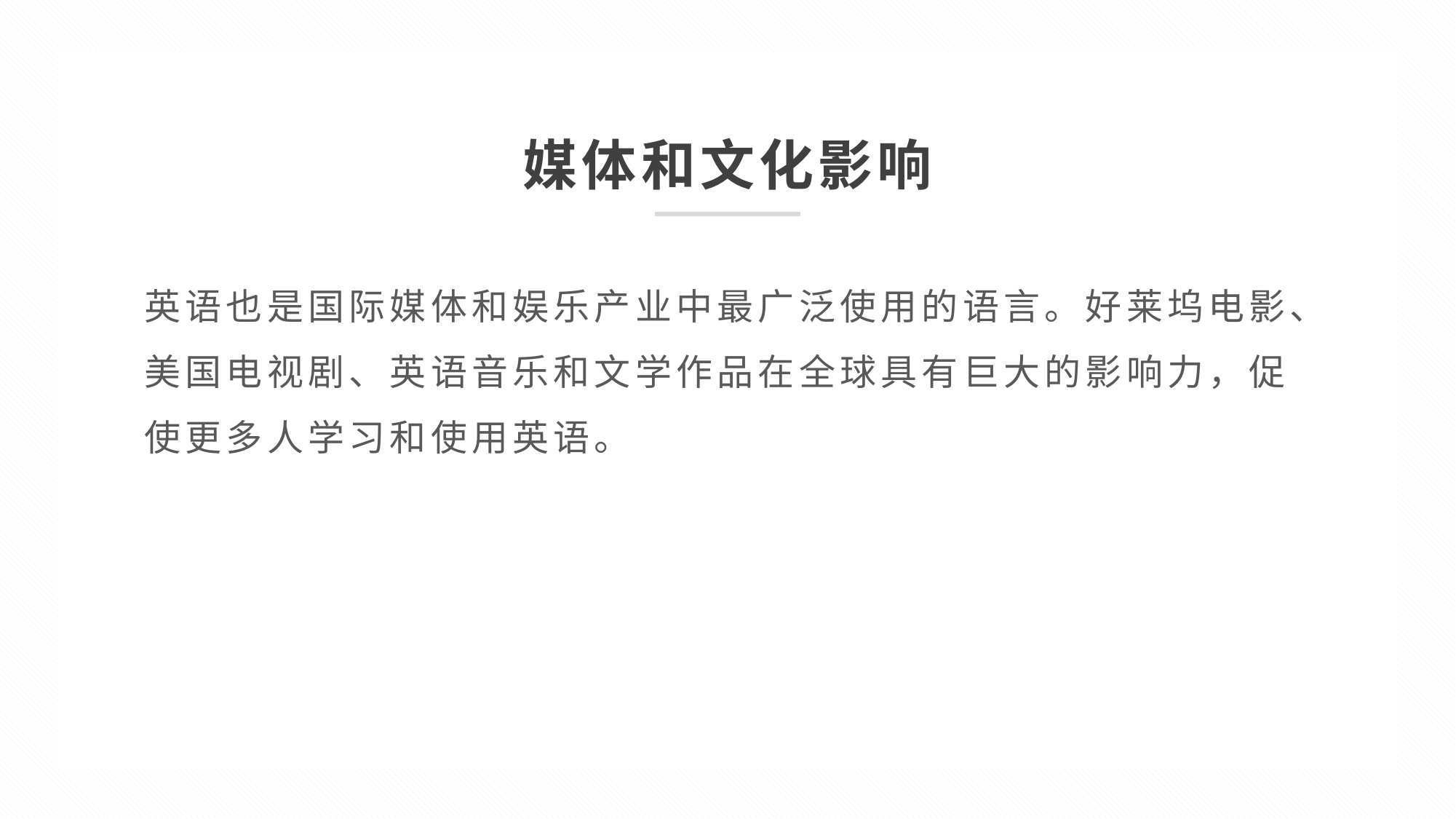

媒体和文化影响
英语也是国际媒体和娱乐产业中最广泛使用的语言。好莱坞电影、美国电视剧、英语音乐和文学作品在全球具有巨大的影响力，促使更多人学习和使用英语。